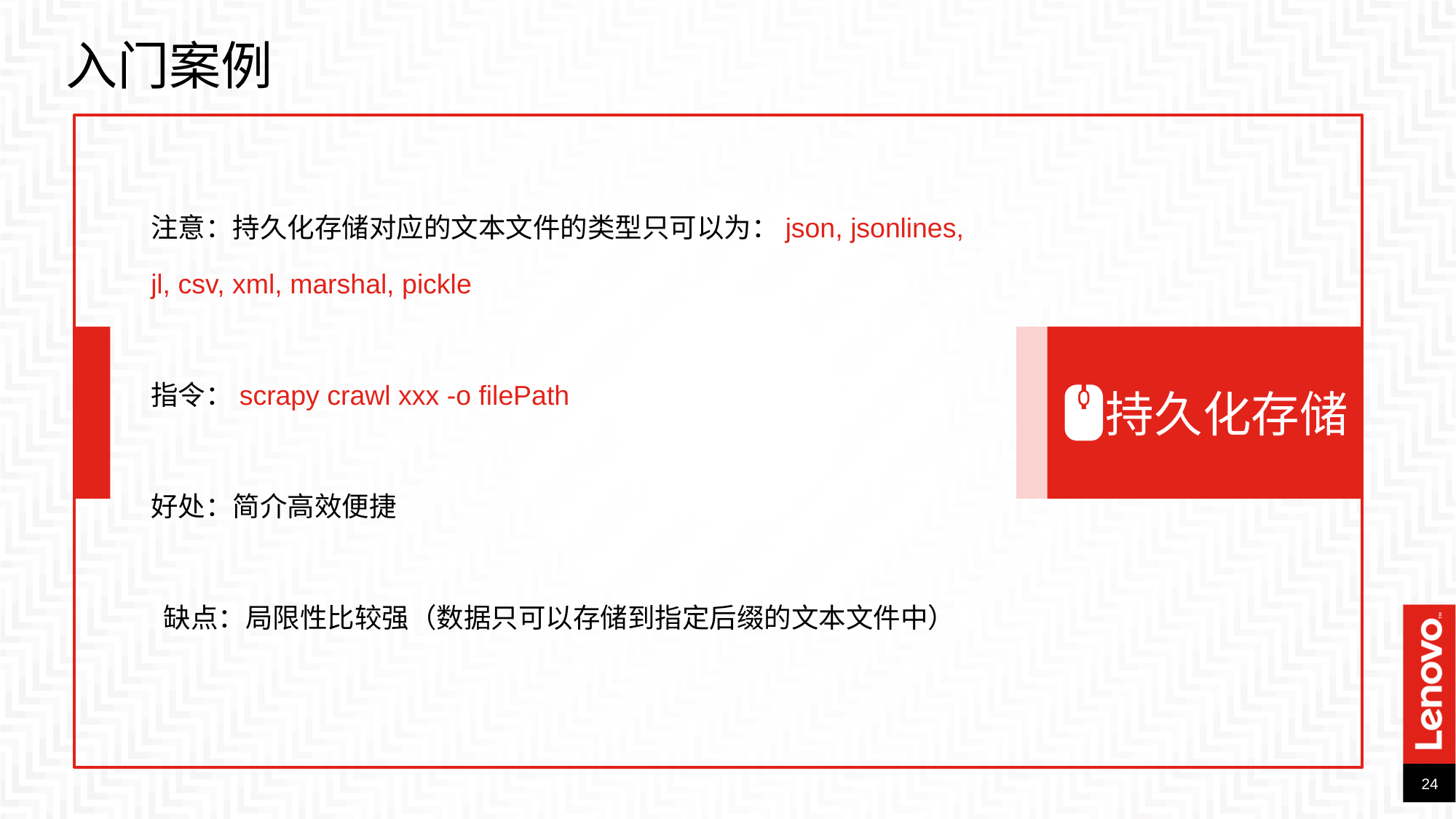

入门案例

注意：持久化存储对应的文本文件的类型只可以为：json, jsonlines, jl, csv, xml, marshal, pickle

指令：scrapy crawl xxx -o filePath

好处：简介高效便捷

 缺点：局限性比较强（数据只可以存储到指定后缀的文本文件中）

   持久化存储